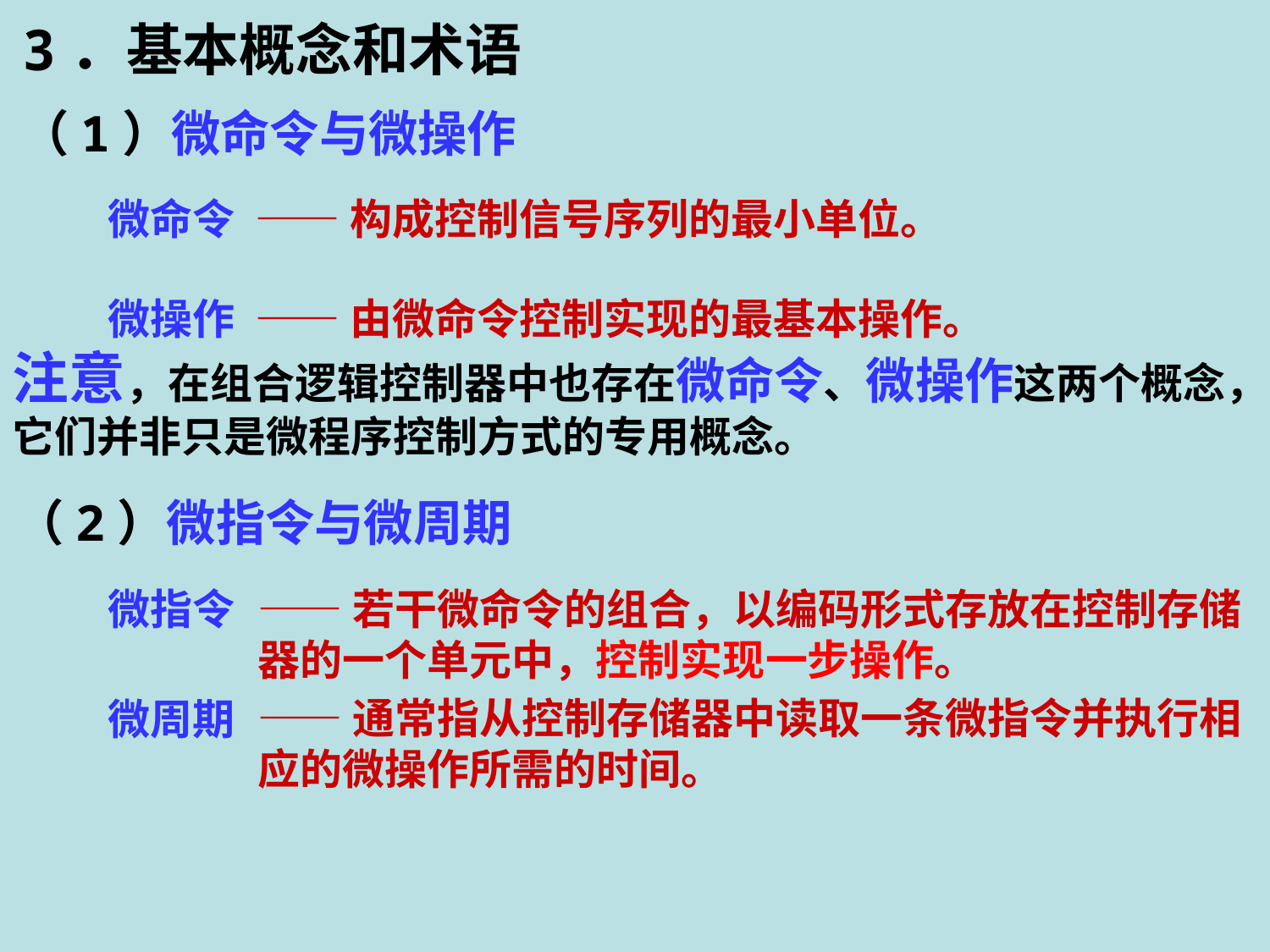

3．基本概念和术语
（1）微命令与微操作
微命令
——构成控制信号序列的最小单位。
微操作
——由微命令控制实现的最基本操作。
注意，在组合逻辑控制器中也存在微命令、微操作这两个概念，它们并非只是微程序控制方式的专用概念。
（2）微指令与微周期
微指令
——若干微命令的组合，以编码形式存放在控制存储器的一个单元中，控制实现一步操作。
微周期
——通常指从控制存储器中读取一条微指令并执行相应的微操作所需的时间。